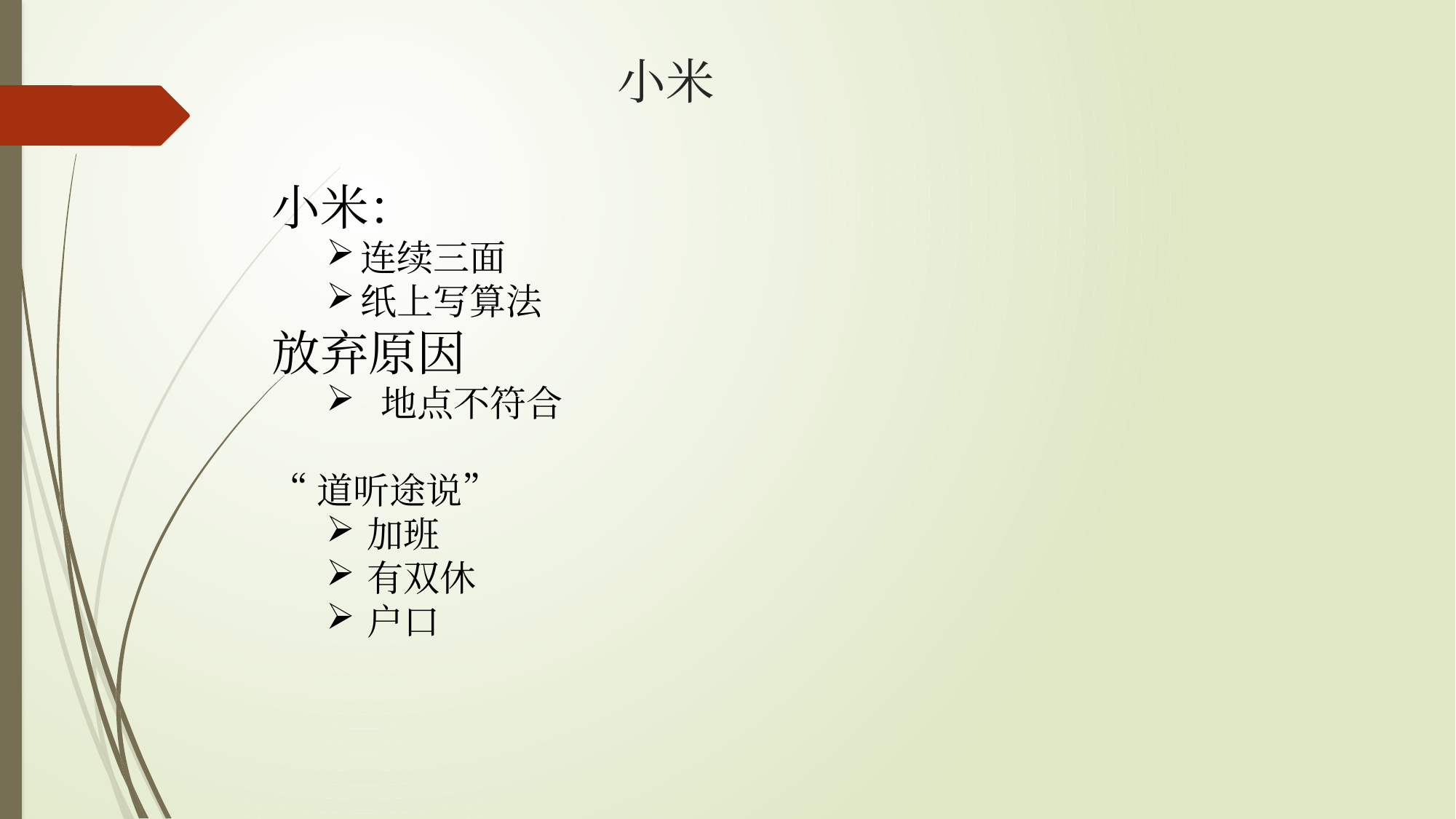

# 小米
小米：
连续三面
纸上写算法
放弃原因
地点不符合

“道听途说”
加班
有双休
户口